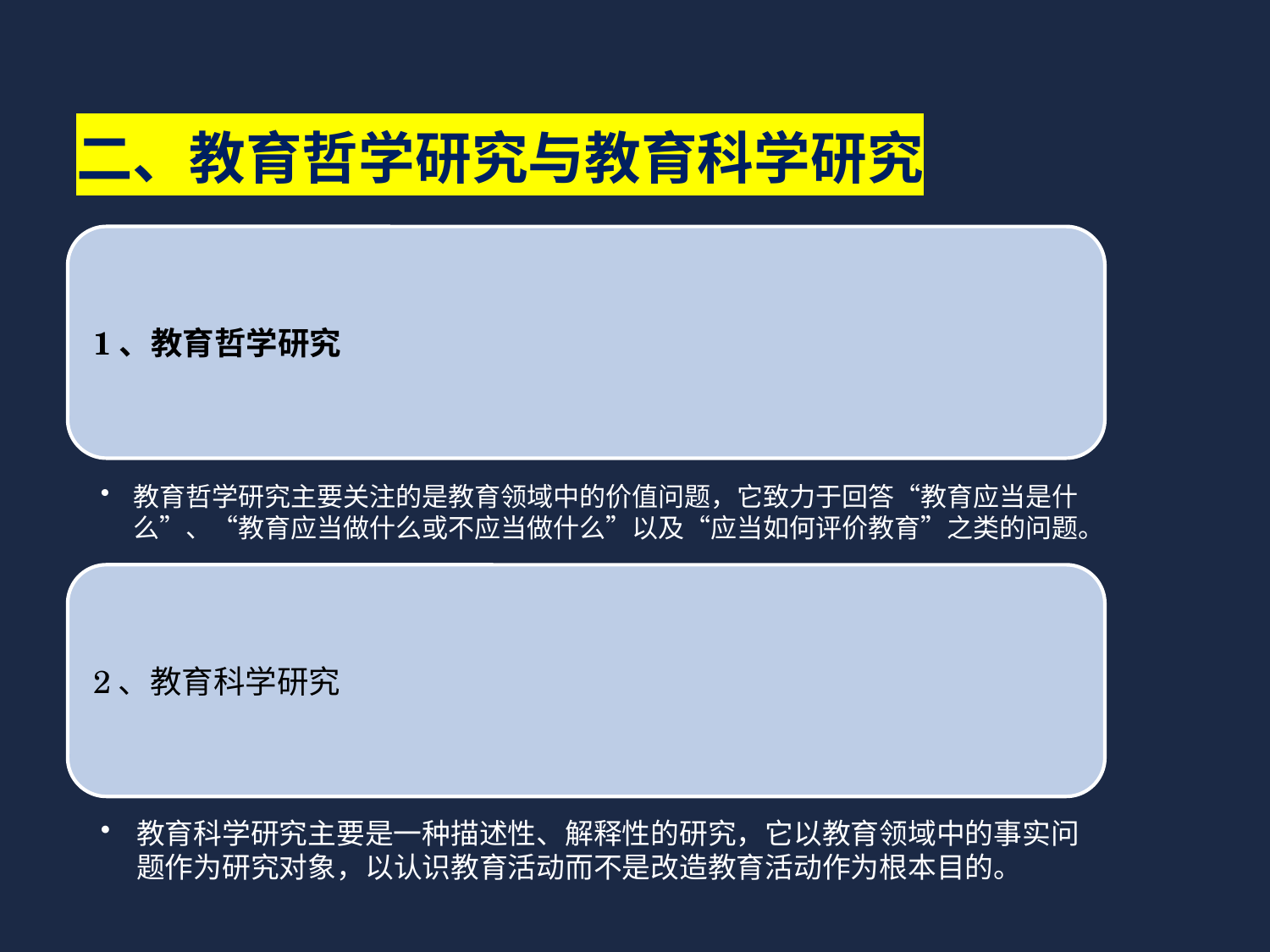

二、教育哲学研究与教育科学研究
1、教育哲学研究
教育哲学研究主要关注的是教育领域中的价值问题，它致力于回答“教育应当是什么”、“教育应当做什么或不应当做什么”以及“应当如何评价教育”之类的问题。
2、教育科学研究
教育科学研究主要是一种描述性、解释性的研究，它以教育领域中的事实问题作为研究对象，以认识教育活动而不是改造教育活动作为根本目的。